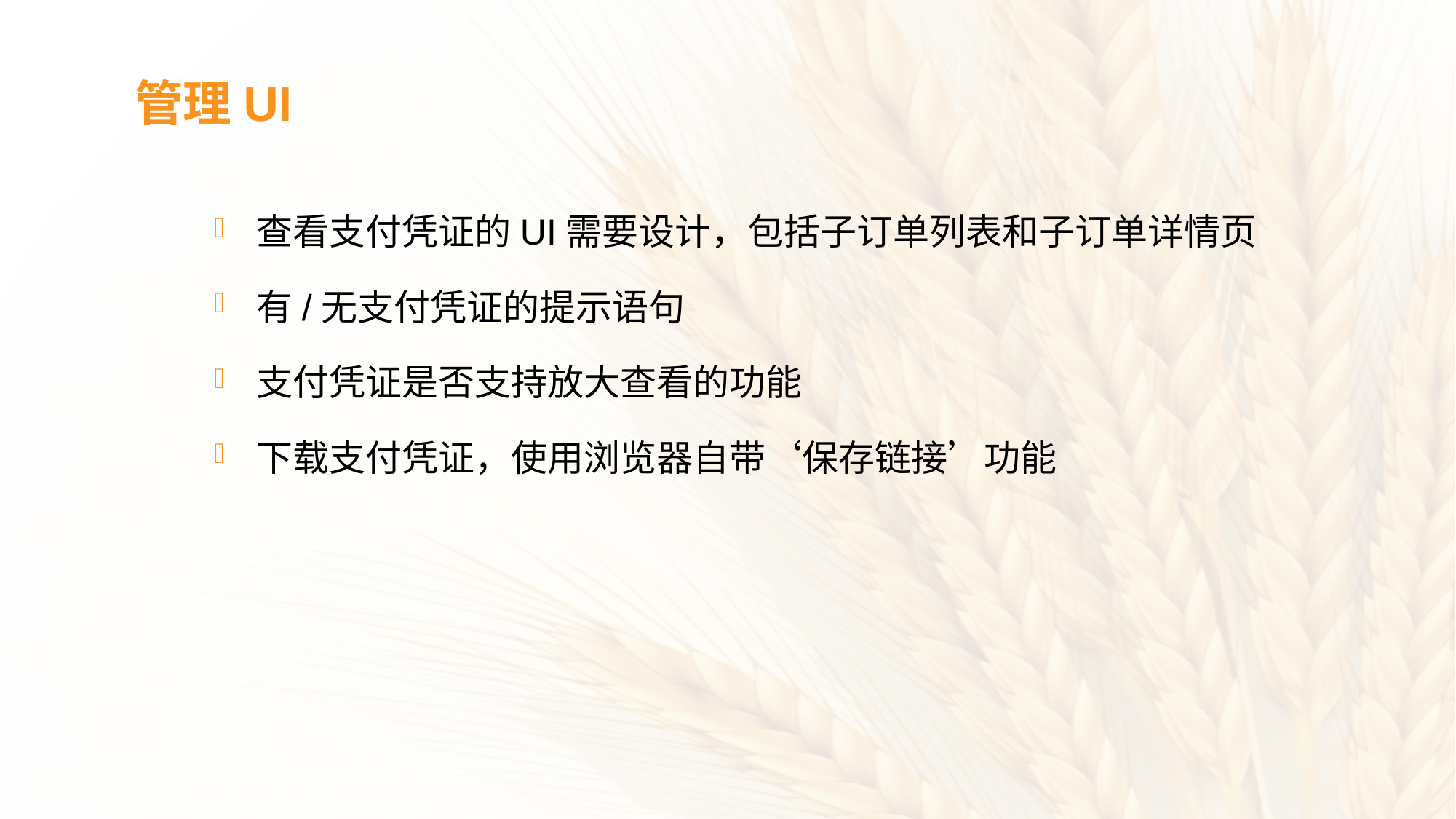

# 管理UI
查看支付凭证的UI需要设计，包括子订单列表和子订单详情页
有/无支付凭证的提示语句
支付凭证是否支持放大查看的功能
下载支付凭证，使用浏览器自带‘保存链接’功能